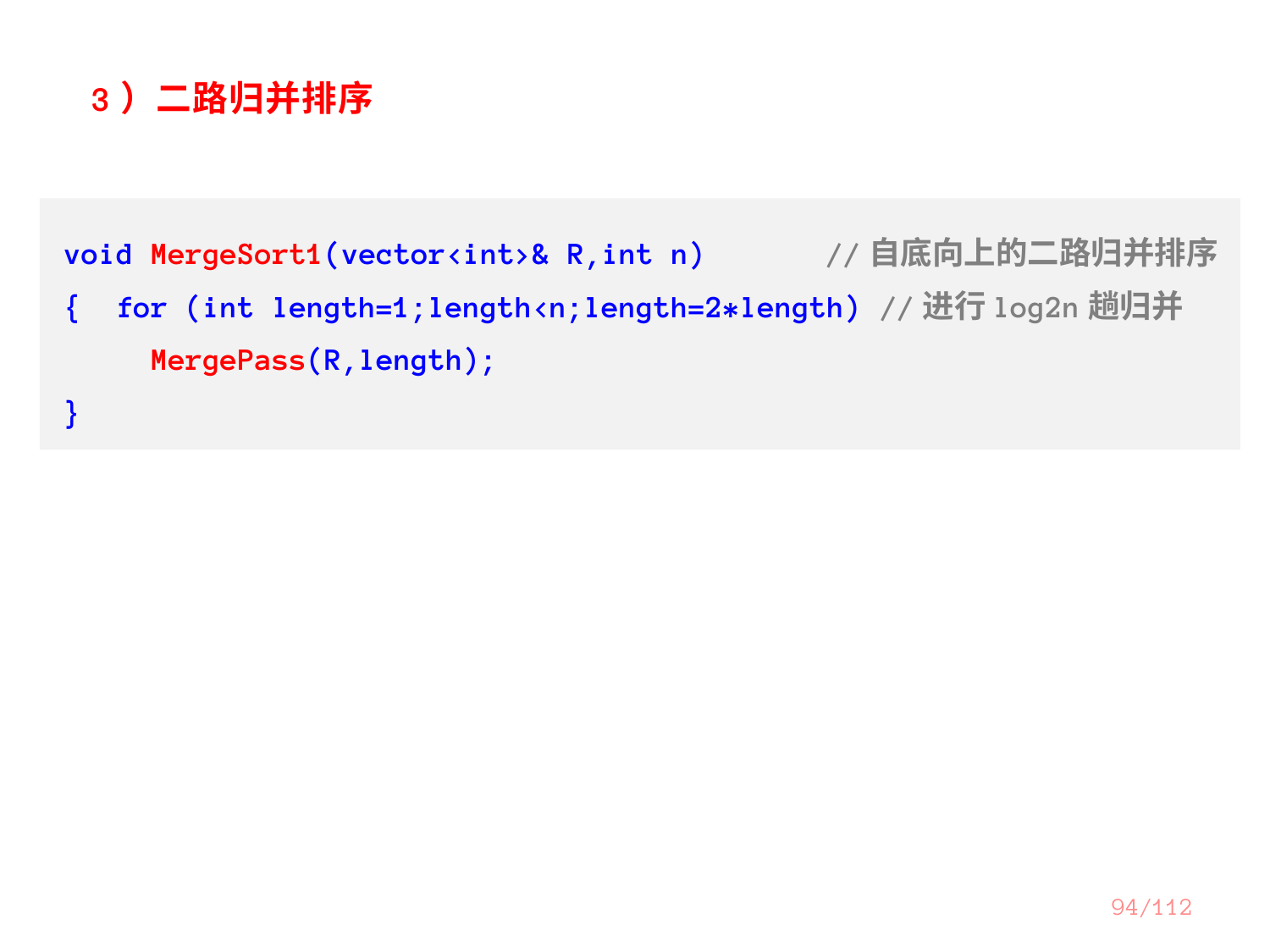

3）二路归并排序
void MergeSort1(vector<int>& R,int n) 	//自底向上的二路归并排序
{  for (int length=1;length<n;length=2*length) //进行log2n趟归并
     MergePass(R,length);
}
94/112